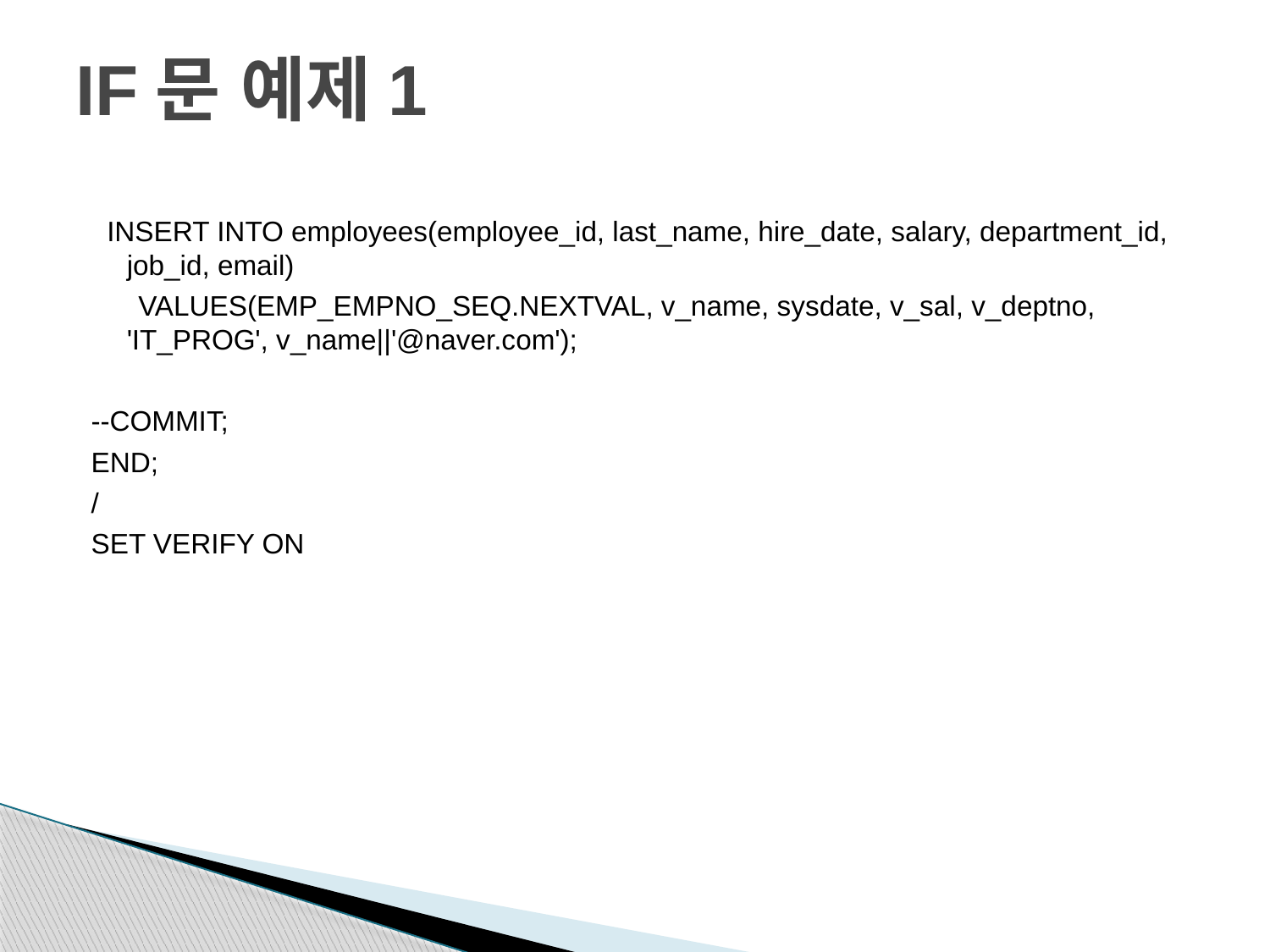

# IF문 예제1

  INSERT INTO employees(employee_id, last_name, hire_date, salary, department_id, job_id, email)
      VALUES(EMP_EMPNO_SEQ.NEXTVAL, v_name, sysdate, v_sal, v_deptno, 'IT_PROG', v_name||'@naver.com');

--COMMIT;
END;
/
SET VERIFY ON